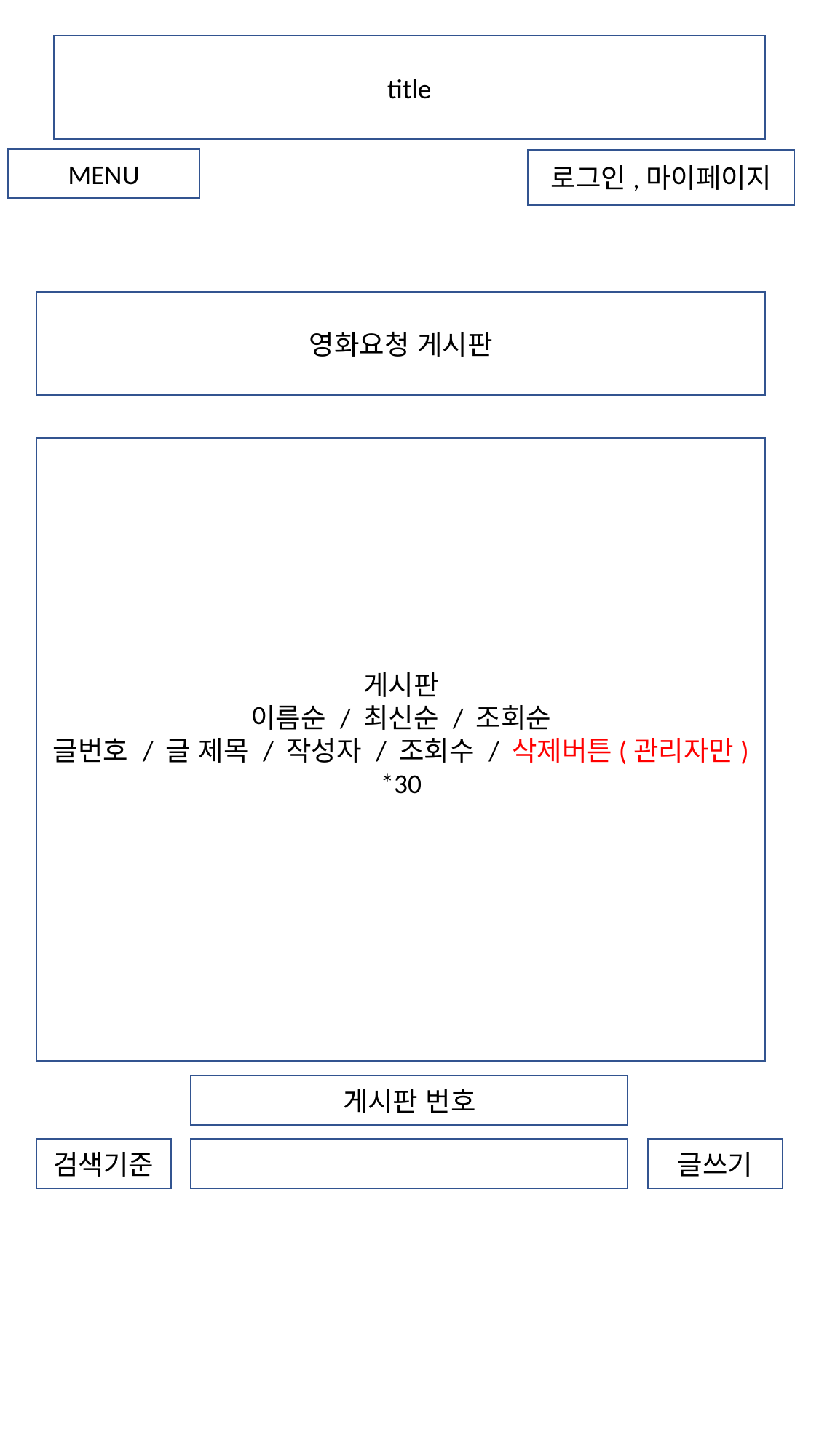

title
MENU
로그인,마이페이지
영화요청 게시판
게시판
이름순 / 최신순 / 조회순
글번호 / 글 제목 / 작성자 / 조회수 / 삭제버튼(관리자만)
*30

게시판 번호
검색기준

글쓰기